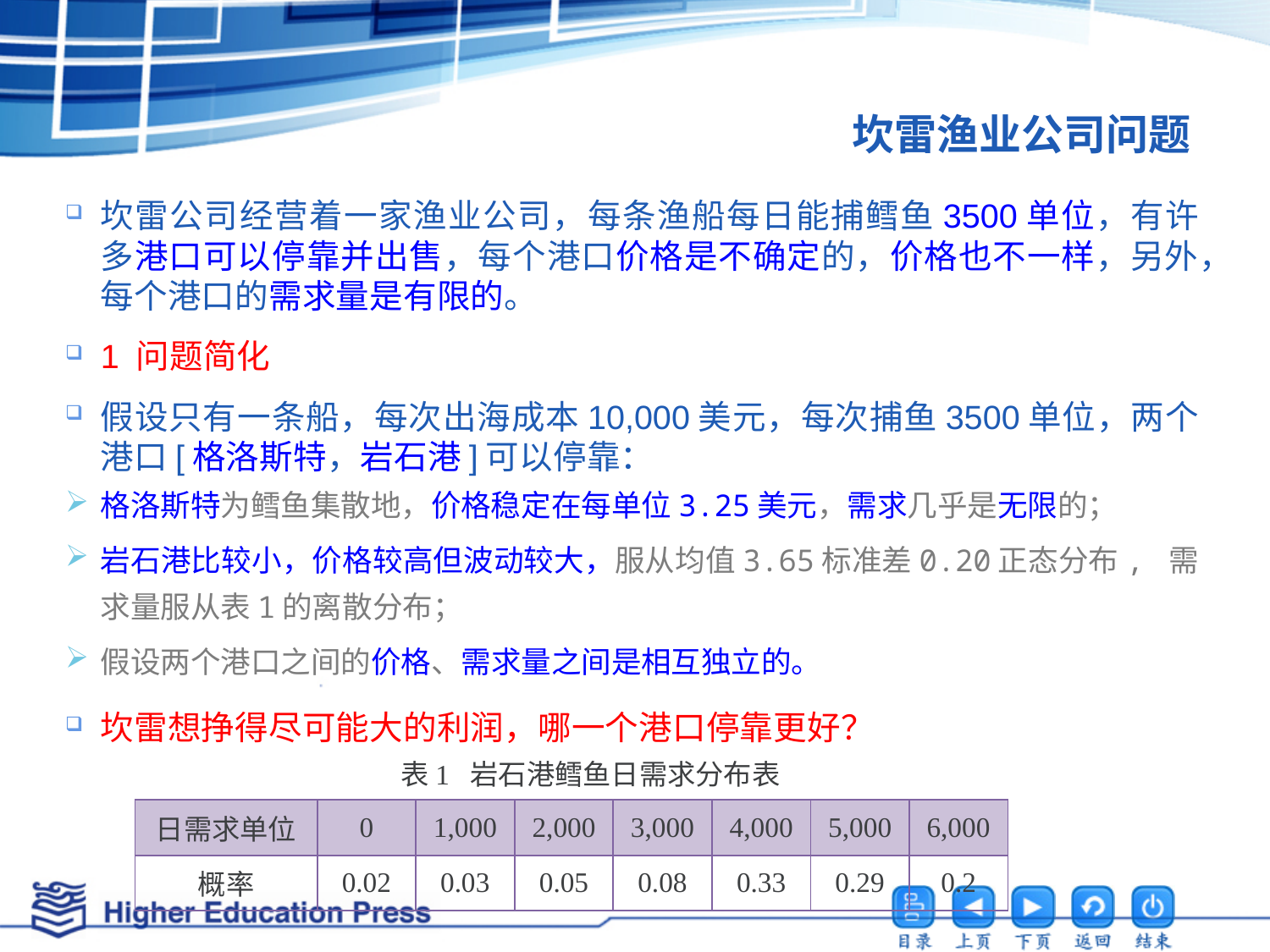

# 坎雷渔业公司问题
坎雷公司经营着一家渔业公司，每条渔船每日能捕鳕鱼3500单位，有许多港口可以停靠并出售，每个港口价格是不确定的，价格也不一样，另外，每个港口的需求量是有限的。
1 问题简化
假设只有一条船，每次出海成本10,000美元，每次捕鱼3500单位，两个港口[格洛斯特，岩石港]可以停靠：
格洛斯特为鳕鱼集散地，价格稳定在每单位3.25美元，需求几乎是无限的；
岩石港比较小，价格较高但波动较大，服从均值3.65标准差0.20正态分布, 需求量服从表1的离散分布；
假设两个港口之间的价格、需求量之间是相互独立的。
坎雷想挣得尽可能大的利润，哪一个港口停靠更好？
表1  岩石港鳕鱼日需求分布表
| 日需求单位 | 0 | 1,000 | 2,000 | 3,000 | 4,000 | 5,000 | 6,000 |
| --- | --- | --- | --- | --- | --- | --- | --- |
| 概率 | 0.02 | 0.03 | 0.05 | 0.08 | 0.33 | 0.29 | 0.2 |